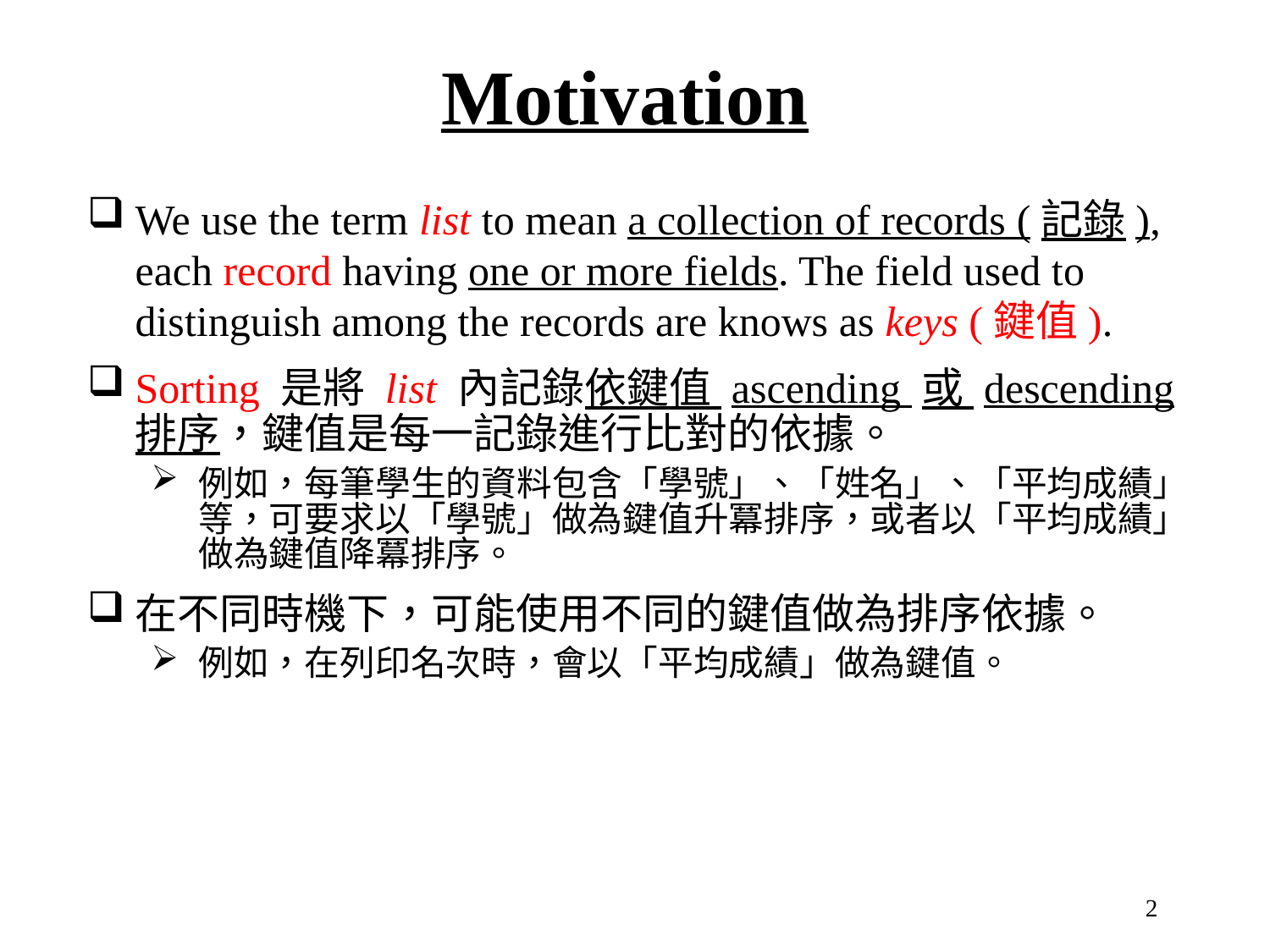

Motivation
We use the term list to mean a collection of records (記錄), each record having one or more fields. The field used to distinguish among the records are knows as keys (鍵值).
Sorting 是將 list 內記錄依鍵值 ascending 或 descending 排序，鍵值是每一記錄進行比對的依據。
例如，每筆學生的資料包含「學號」、「姓名」、「平均成績」等，可要求以「學號」做為鍵值升冪排序，或者以「平均成績」做為鍵值降冪排序。
在不同時機下，可能使用不同的鍵值做為排序依據。
例如，在列印名次時，會以「平均成績」做為鍵值。
2